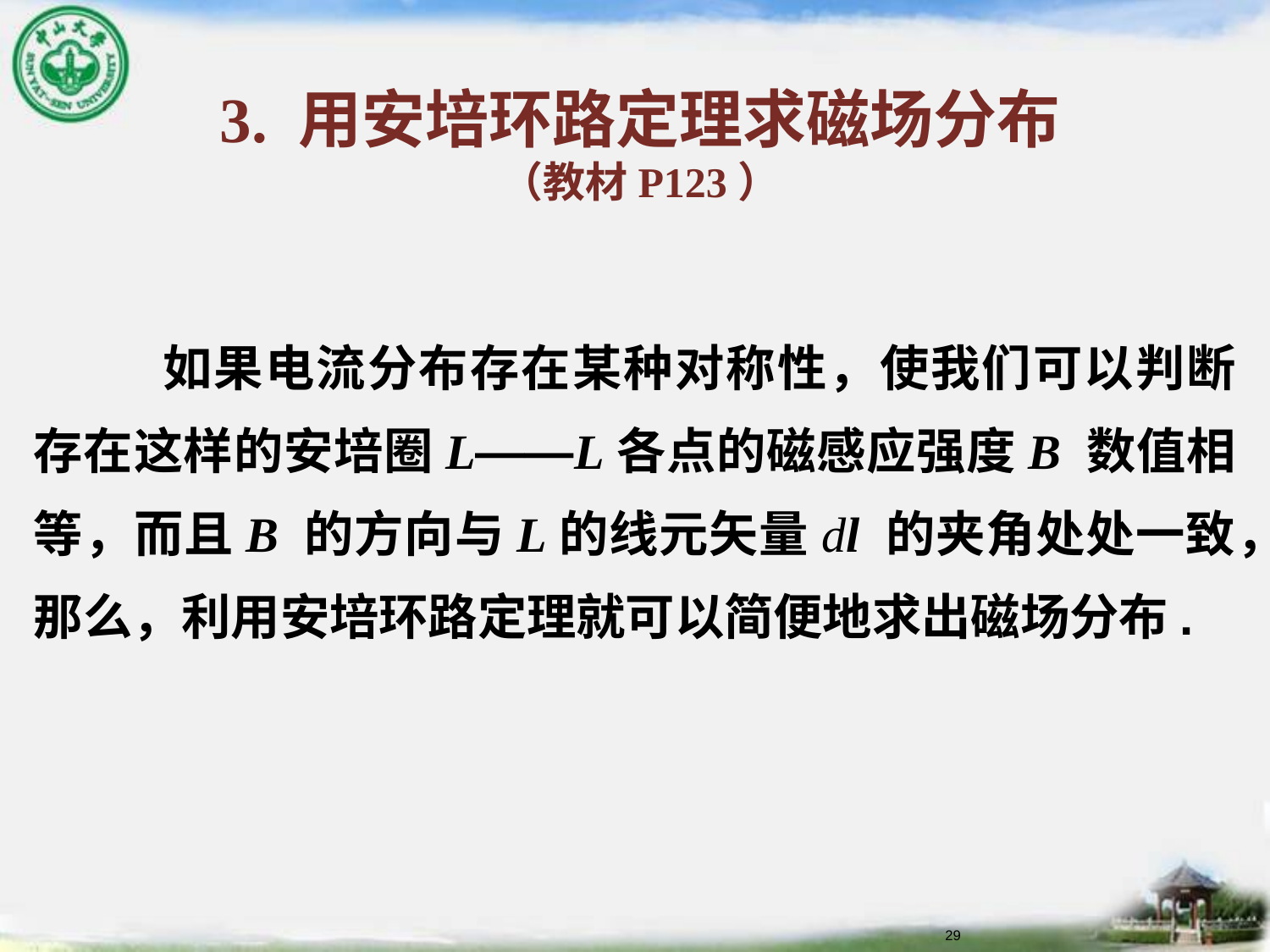

# 3. 用安培环路定理求磁场分布 （教材P123）
	如果电流分布存在某种对称性，使我们可以判断存在这样的安培圈L——L各点的磁感应强度B 数值相等，而且B 的方向与L的线元矢量dl 的夹角处处一致，那么，利用安培环路定理就可以简便地求出磁场分布.

29